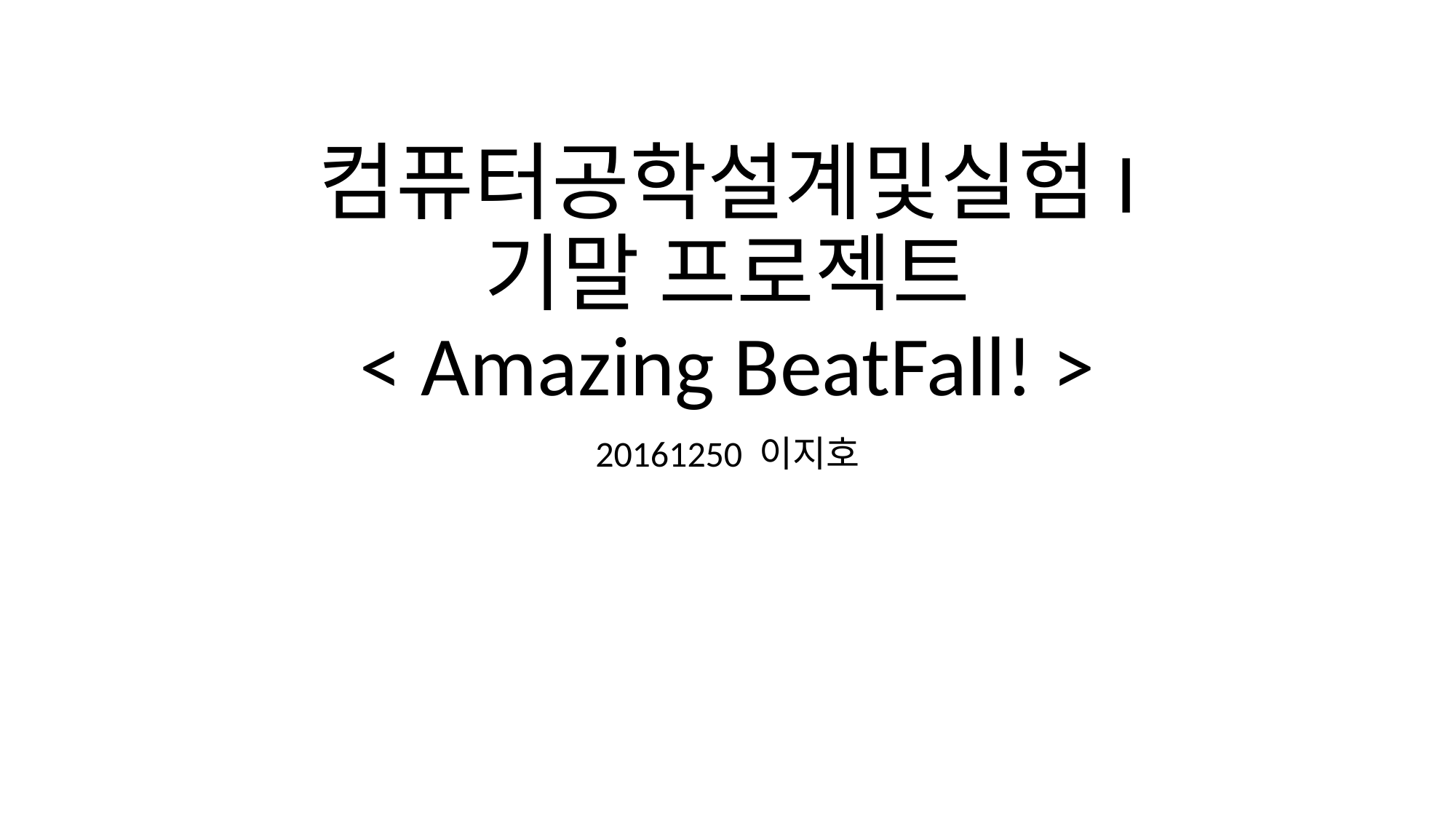

# 컴퓨터공학설계및실험I 기말 프로젝트 < Amazing BeatFall! >
20161250 이지호